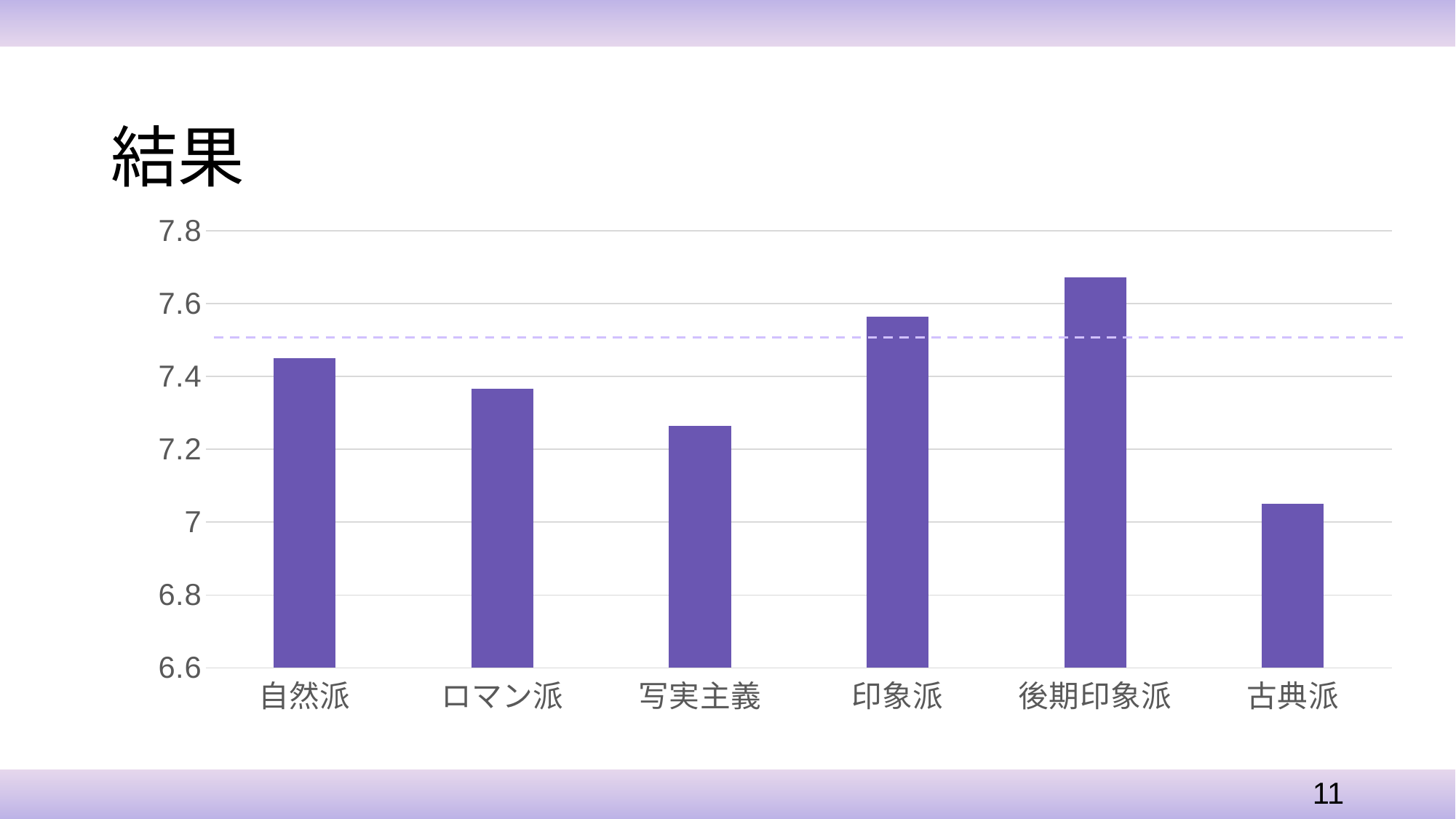

# 結果

### Chart

| Category |  |
|---|---|
| 自然派 | 7.450986666666666 |
| ロマン派 | 7.36564 |
| 写実主義 | 7.264988333333333 |
| 印象派 | 7.564033333333333 |
| 後期印象派 | 7.671921666666666 |
| 古典派 | 7.050335 |
11